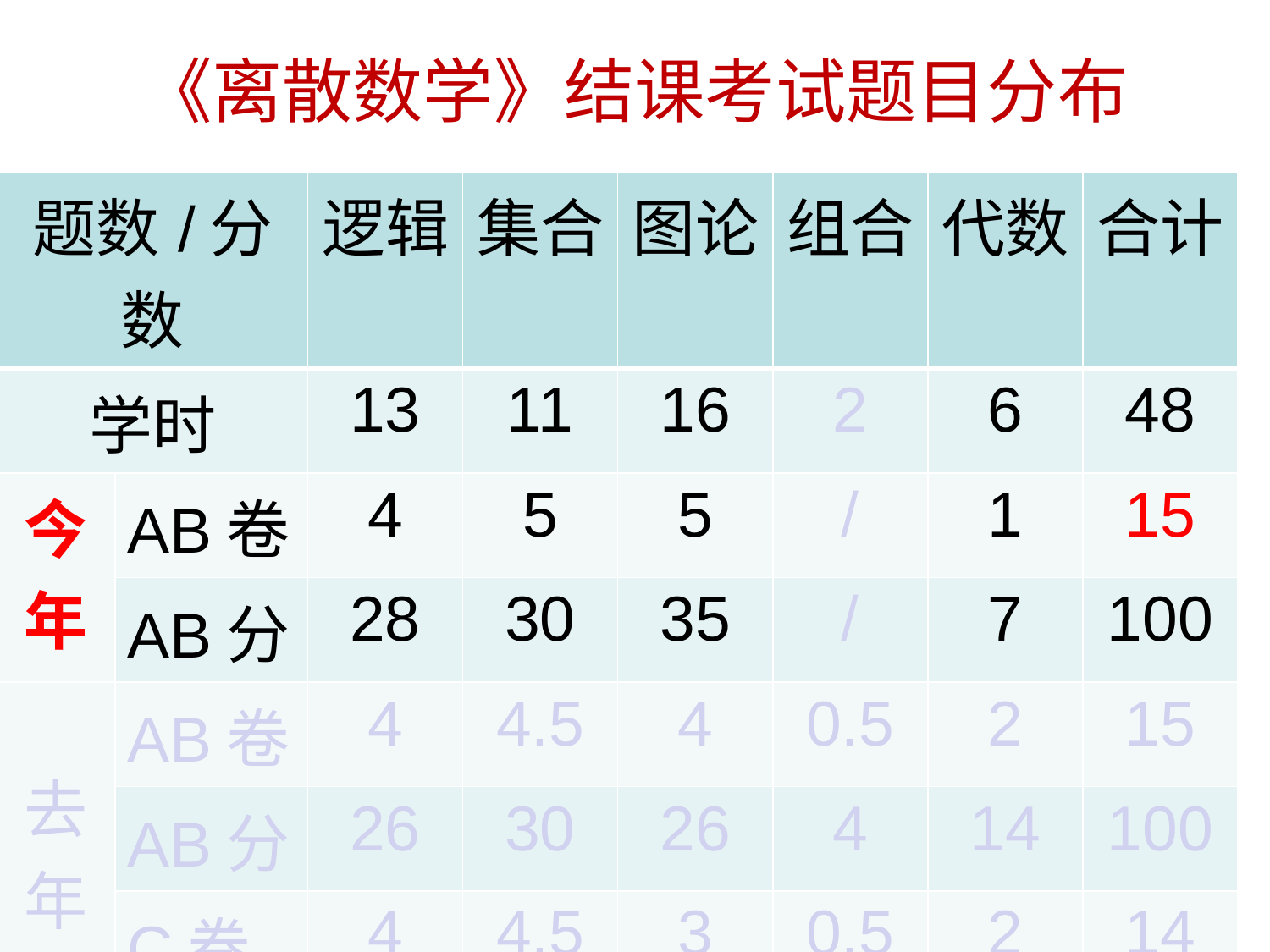

# 《离散数学》结课考试题目分布
| 题数/分数 |  | 逻辑 | 集合 | 图论 | 组合 | 代数 | 合计 |
| --- | --- | --- | --- | --- | --- | --- | --- |
| 学时 |  | 13 | 11 | 16 | 2 | 6 | 48 |
| 今 年 | AB卷 | 4 | 5 | 5 | / | 1 | 15 |
|  | AB分 | 28 | 30 | 35 | / | 7 | 100 |
| 去 年 | AB卷 | 4 | 4.5 | 4 | 0.5 | 2 | 15 |
|  | AB分 | 26 | 30 | 26 | 4 | 14 | 100 |
|  | C卷 | 4 | 4.5 | 3 | 0.5 | 2 | 14 |
|  | C分 | 28 | 32 | 22 | 4 | 14 | 100 |